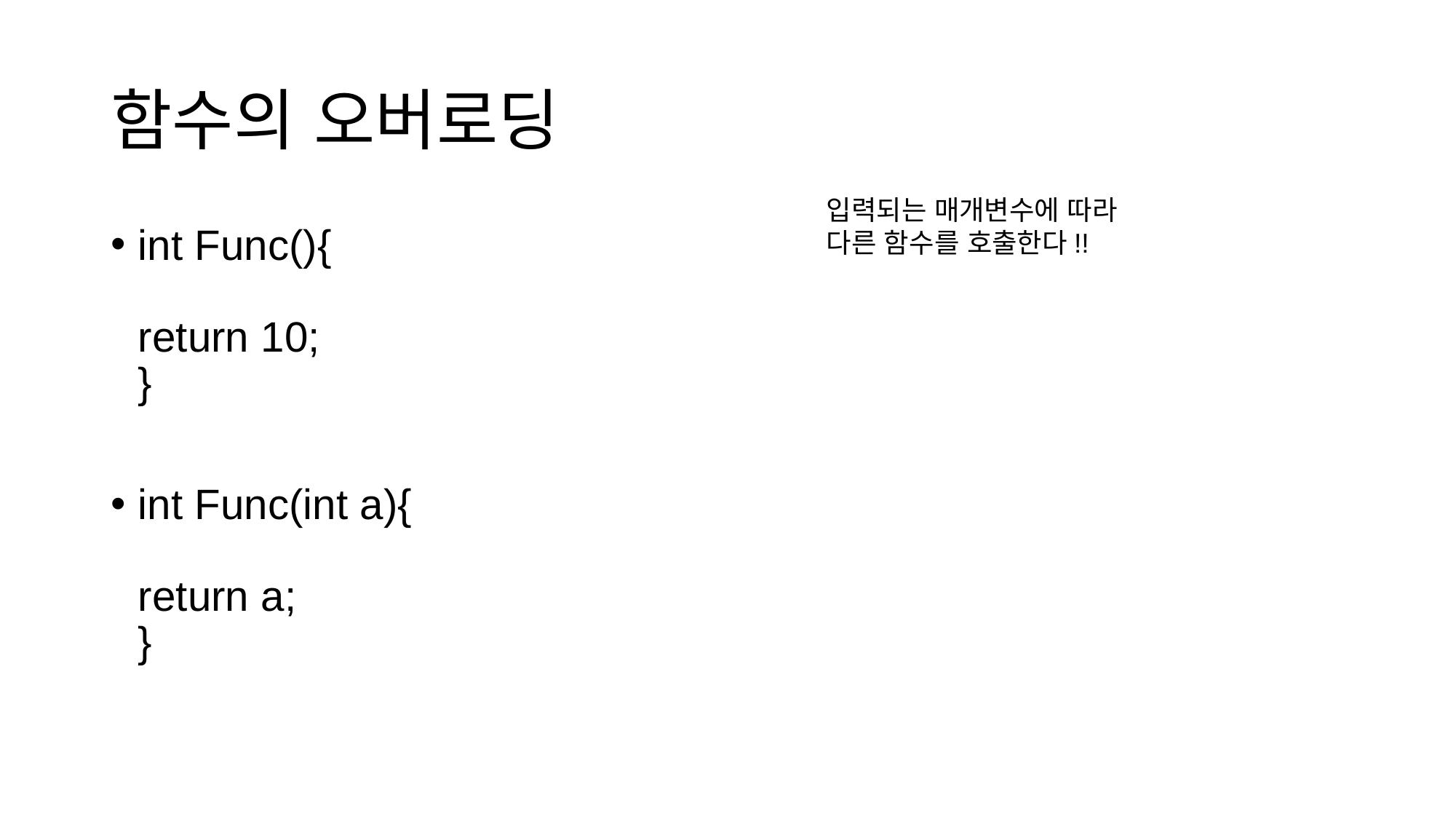

# 함수의 오버로딩
입력되는 매개변수에 따라
다른 함수를 호출한다!!
int Func(){
return 10;
}

int Func(int a){
return a;
}